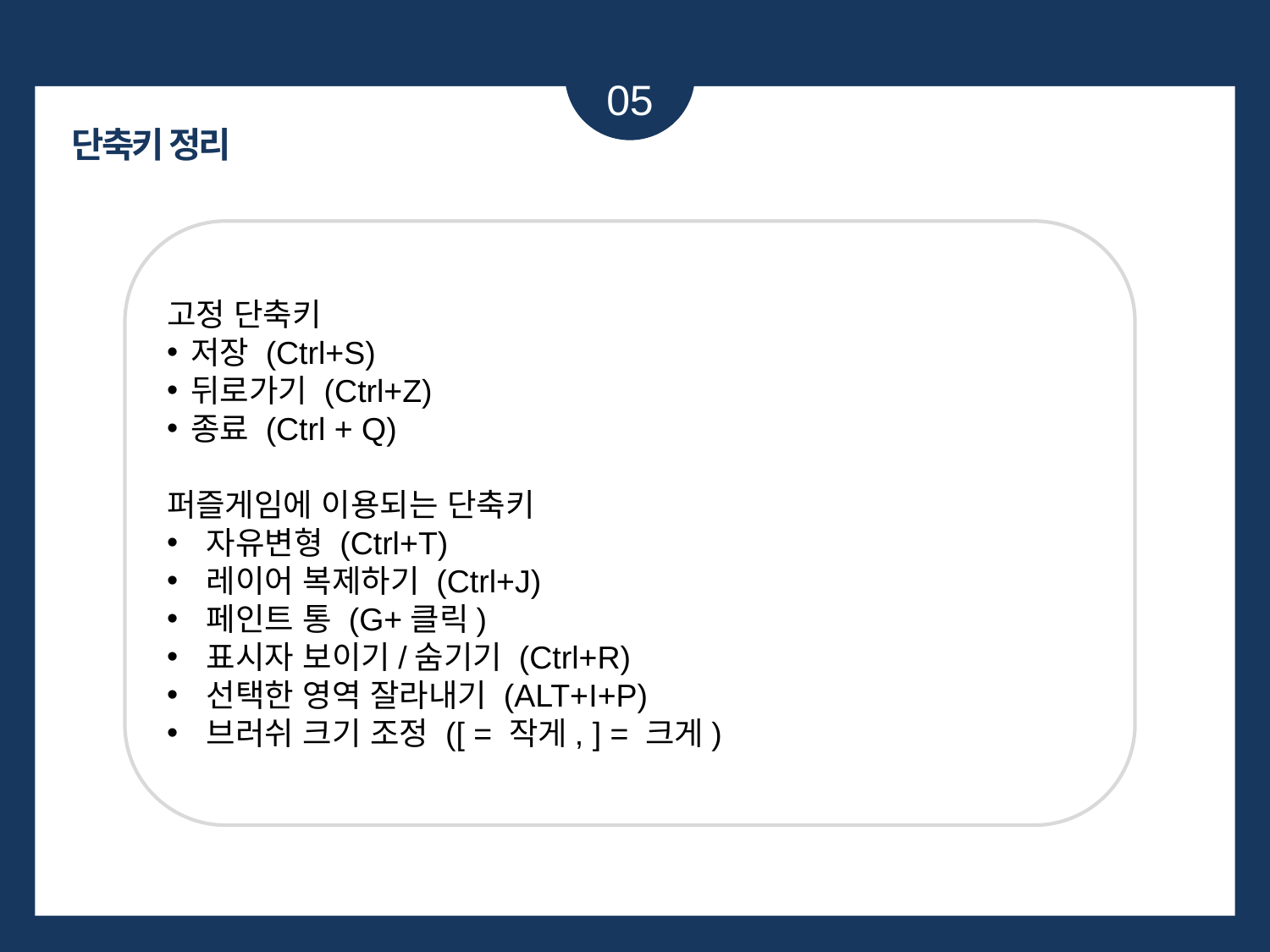

05

단축키 정리
고정 단축키
저장 (Ctrl+S)
뒤로가기 (Ctrl+Z)
종료 (Ctrl + Q)

퍼즐게임에 이용되는 단축키
자유변형 (Ctrl+T)
레이어 복제하기 (Ctrl+J)
페인트 통 (G+클릭)
표시자 보이기/숨기기 (Ctrl+R)
선택한 영역 잘라내기 (ALT+I+P)
브러쉬 크기 조정 ([ = 작게, ] = 크게)